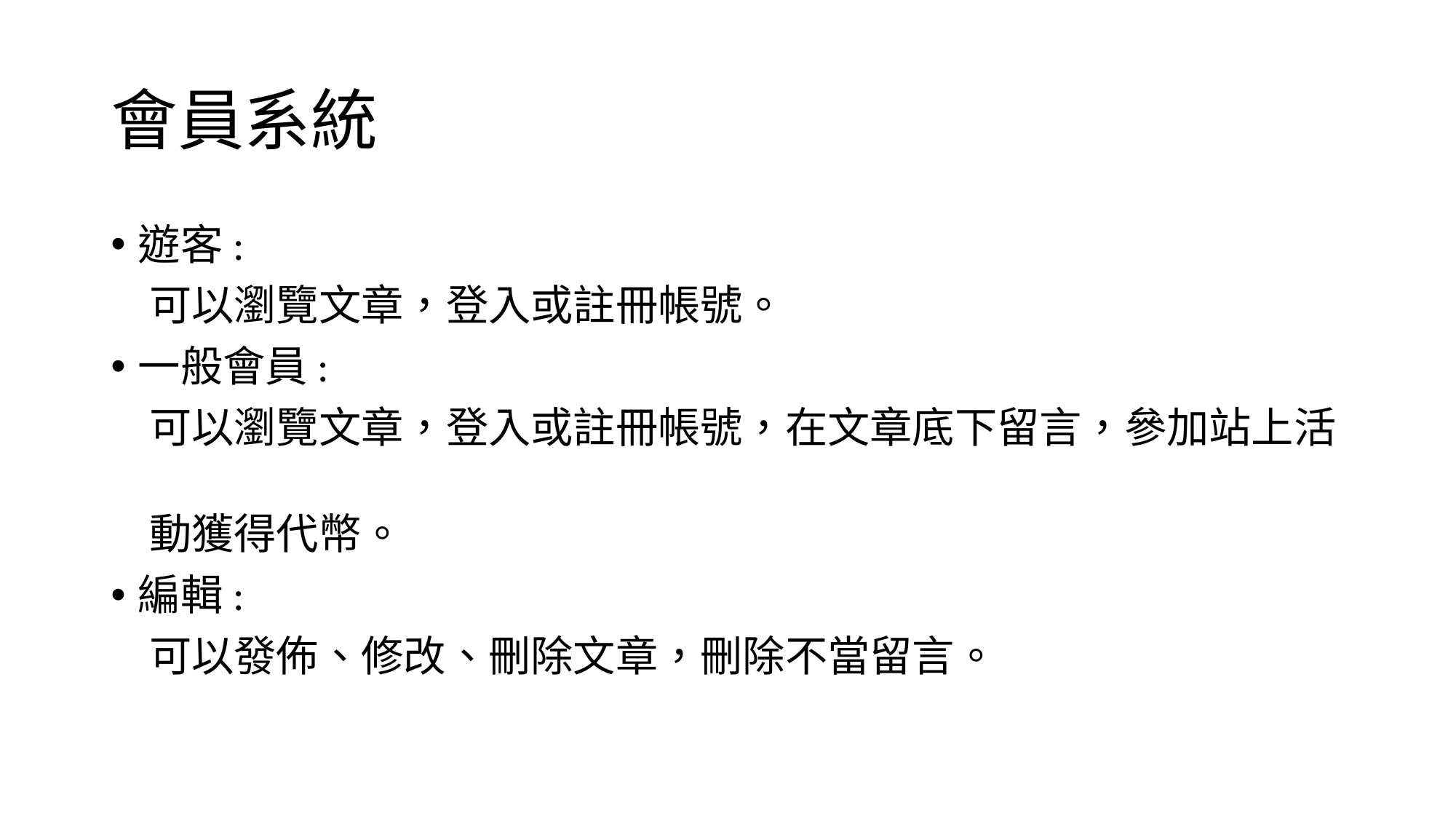

# 會員系統
遊客:
   可以瀏覽文章，登入或註冊帳號。
一般會員:
   可以瀏覽文章，登入或註冊帳號，在文章底下留言，參加站上活
   動獲得代幣。
編輯:
   可以發佈、修改、刪除文章，刪除不當留言。